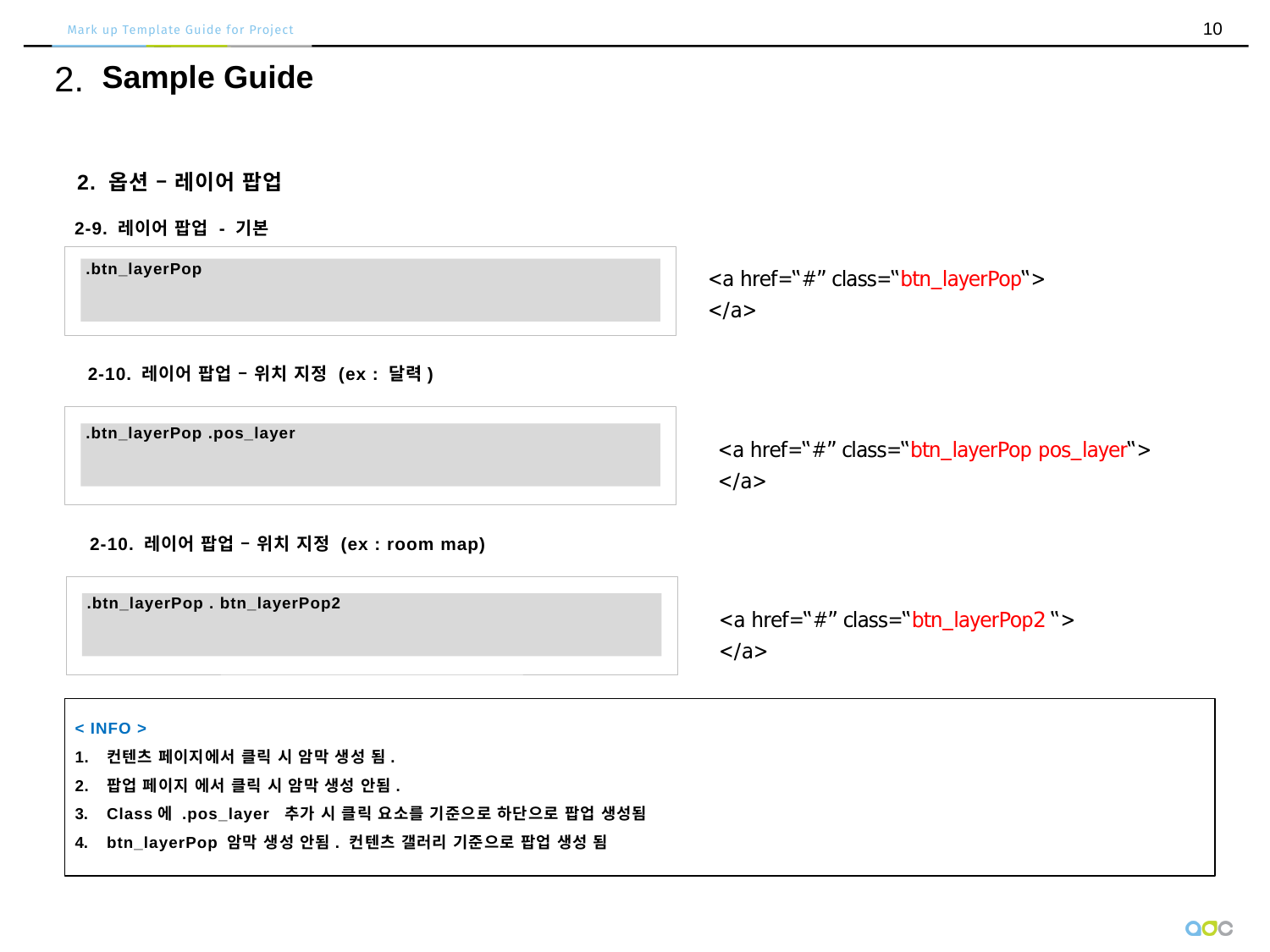

2.
Sample Guide
2. 옵션 – 레이어 팝업
2-9. 레이어 팝업 - 기본

<a href=“#” class=“btn_layerPop“>
</a>
.btn_layerPop
2-10. 레이어 팝업 – 위치 지정 (ex : 달력)

.btn_layerPop .pos_layer
<a href=“#” class=“btn_layerPop pos_layer“>
</a>
2-10. 레이어 팝업 – 위치 지정 (ex : room map)

.btn_layerPop . btn_layerPop2
<a href=“#” class=“btn_layerPop2 “>
</a>
< INFO >
컨텐츠 페이지에서 클릭 시 암막 생성 됨.
팝업 페이지 에서 클릭 시 암막 생성 안됨.
Class에 .pos_layer  추가 시 클릭 요소를 기준으로 하단으로 팝업 생성됨
btn_layerPop 암막 생성 안됨. 컨텐츠 갤러리 기준으로 팝업 생성 됨